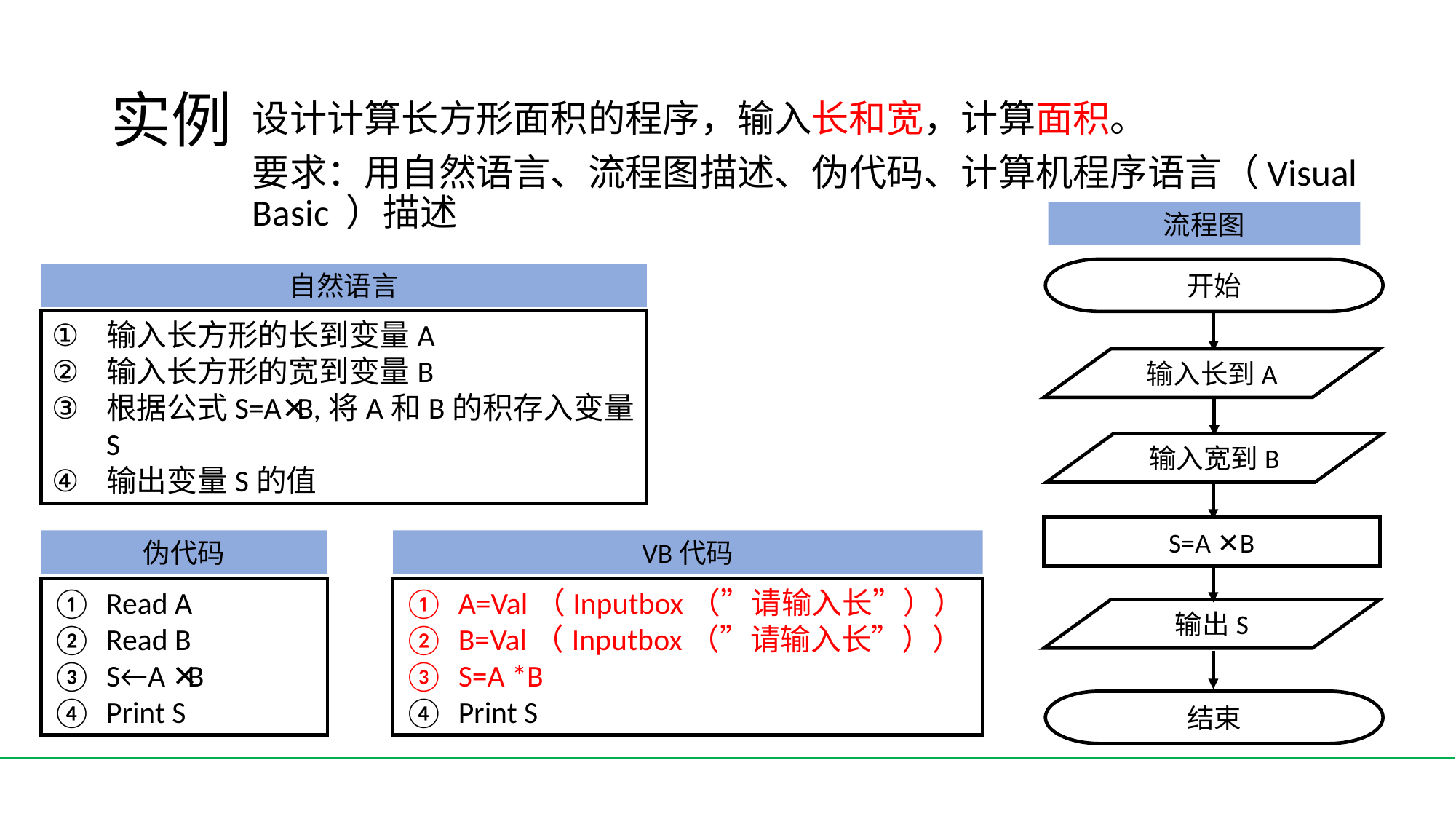

# 实例
设计计算长方形面积的程序，输入长和宽，计算面积。
要求：用自然语言、流程图描述、伪代码、计算机程序语言（Visual Basic ）描述

流程图
开始
输入长到A
输入宽到B
S=A ✕B
输出S
结束
自然语言
输入长方形的长到变量A
输入长方形的宽到变量B
根据公式S=A✕B,将A和B的积存入变量S
输出变量S的值
伪代码
VB代码
A=Val（Inputbox（”请输入长”））
B=Val（Inputbox（”请输入长”））
S=A *B
Print S
Read A
Read B
S←A ✕B
Print S